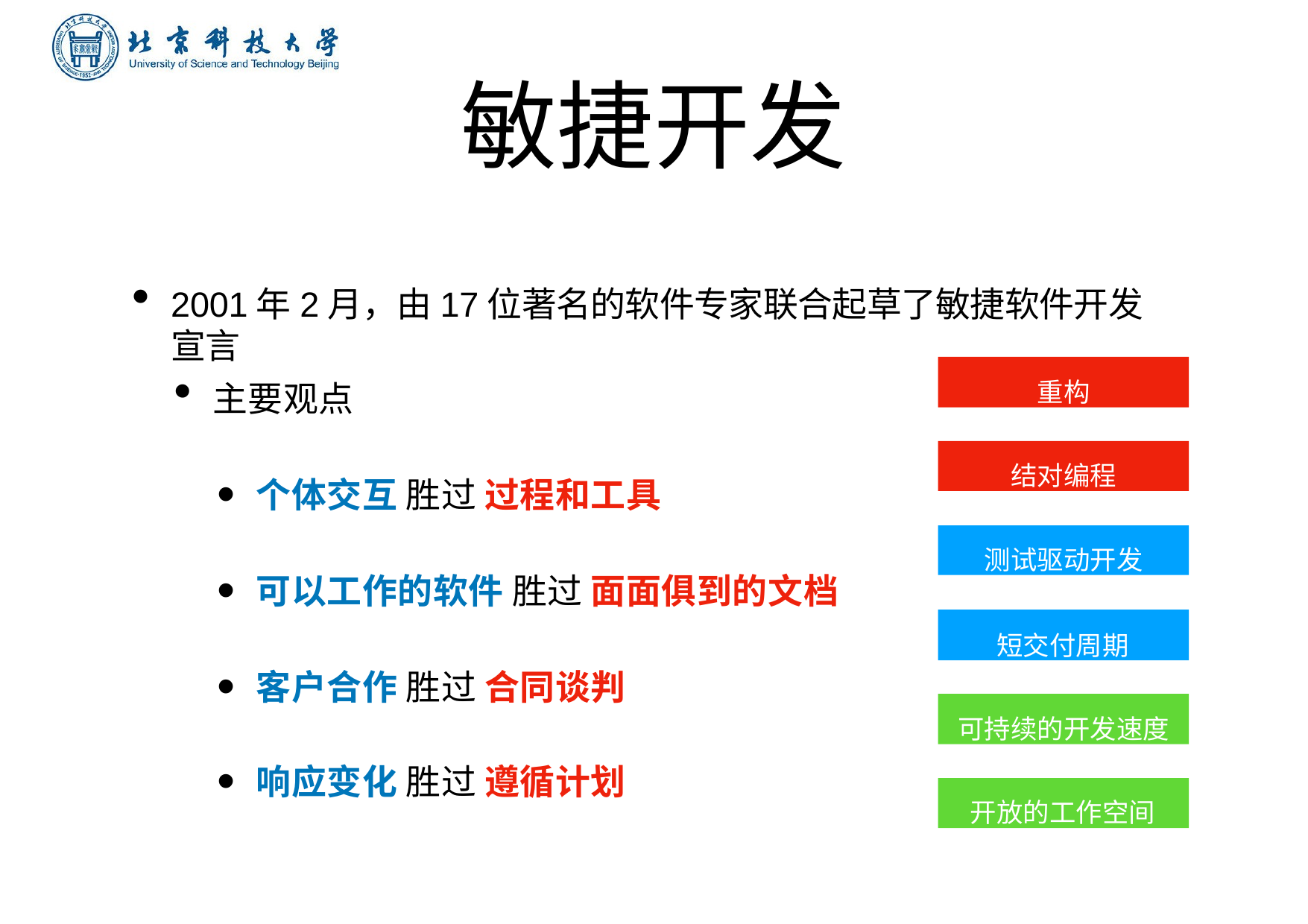

# 敏捷开发
2001年2⽉，由17位著名的软件专家联合起草了敏捷软件开发宣⾔
重构
主要观点
个体交互 胜过 过程和⼯具
可以⼯作的软件 胜过 ⾯⾯俱到的⽂档
客户合作 胜过 合同谈判
响应变化 胜过 遵循计划
结对编程
测试驱动开发
短交付周期
可持续的开发速度
开放的⼯作空间